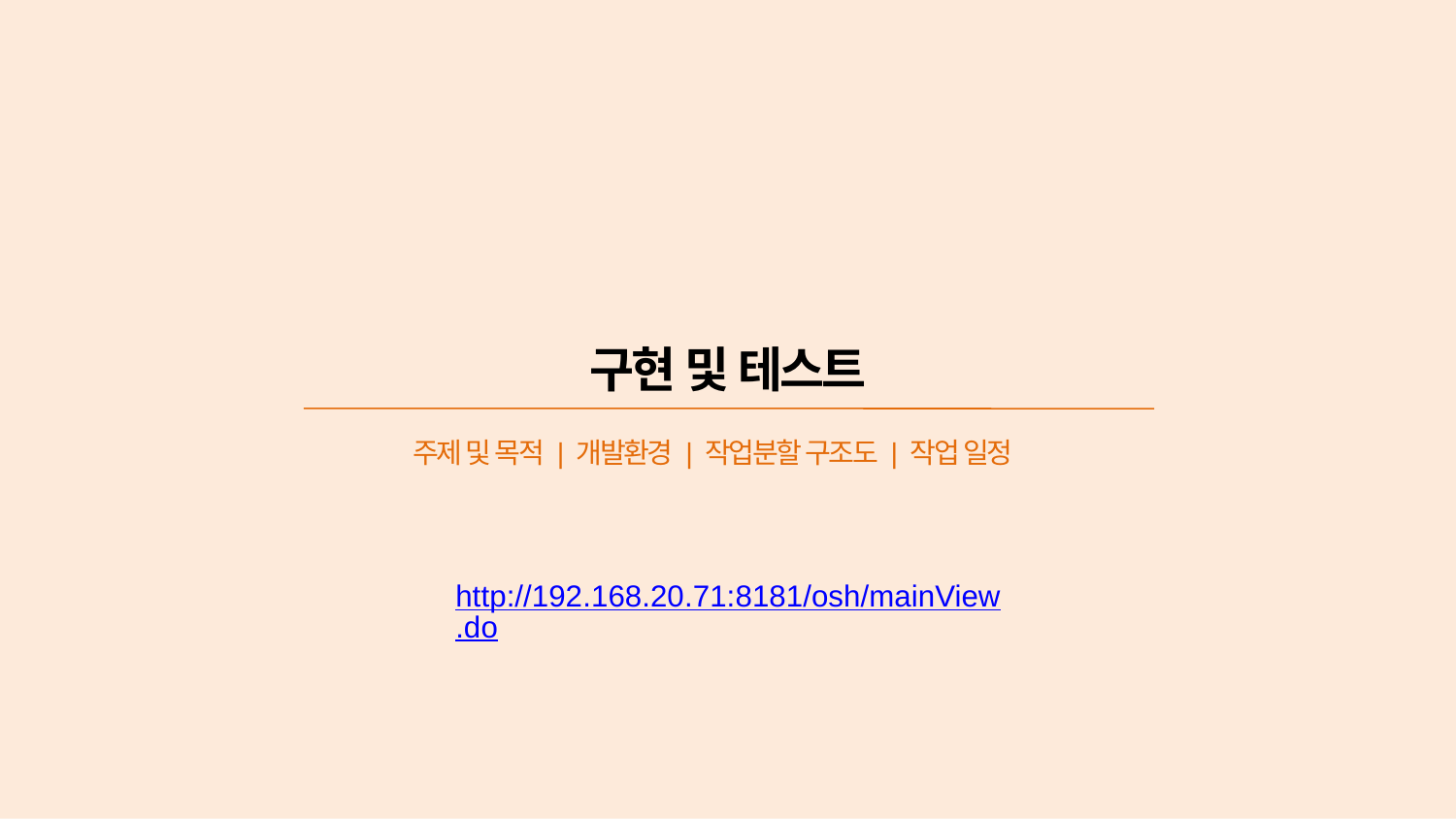

기준선(좌)

기준선(상)
구현 및 테스트
주제 및 목적 | 개발환경 | 작업분할 구조도 | 작업 일정
http://192.168.20.71:8181/osh/mainView.do
기준선(하)